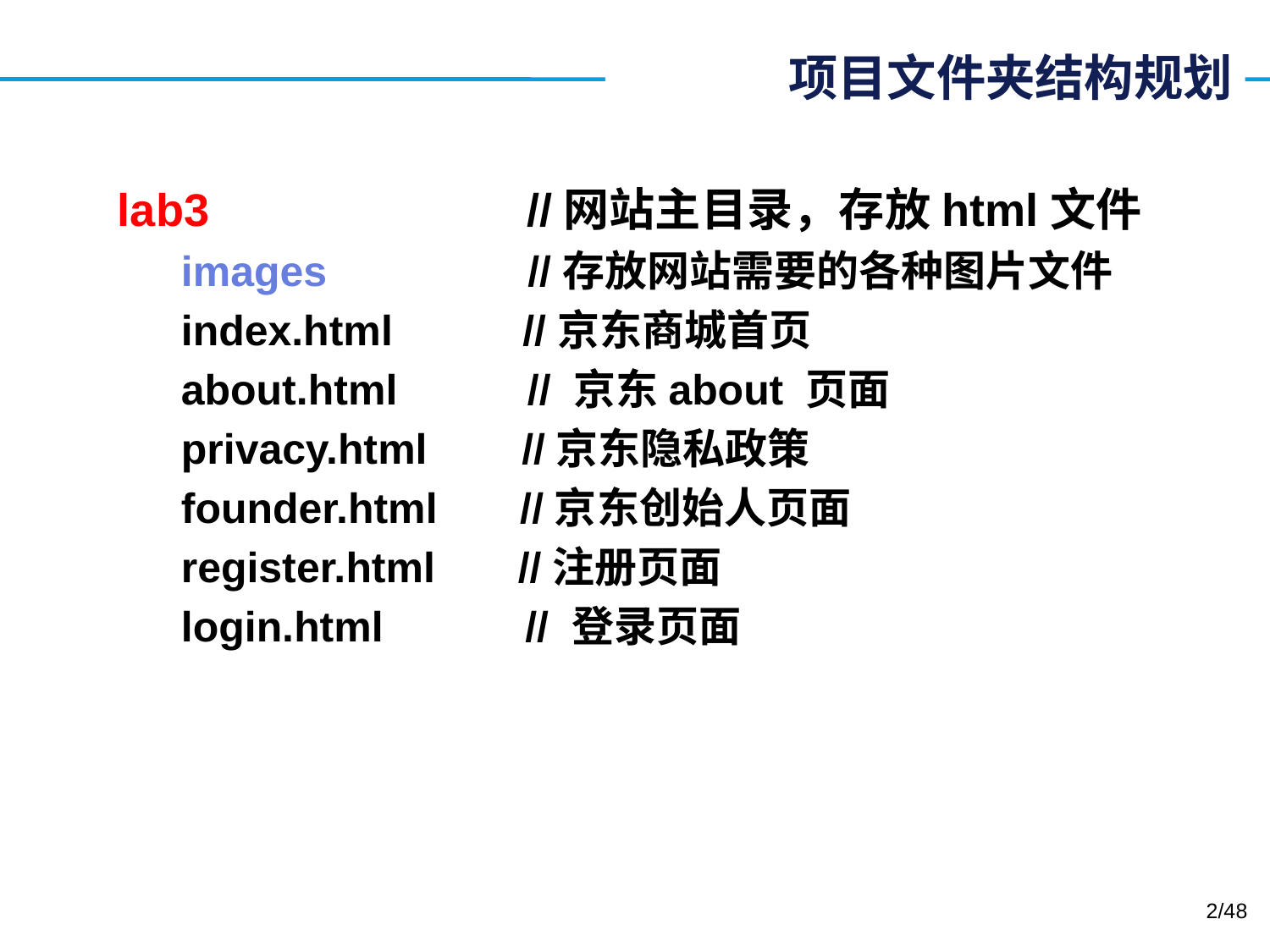

# 项目文件夹结构规划
lab3                         //网站主目录，存放html文件
images                 //存放网站需要的各种图片文件
index.html           //京东商城首页
about.html           // 京东about 页面
privacy.html        //京东隐私政策
founder.html       //京东创始人页面
register.html       //注册页面
login.html            // 登录页面

2/48